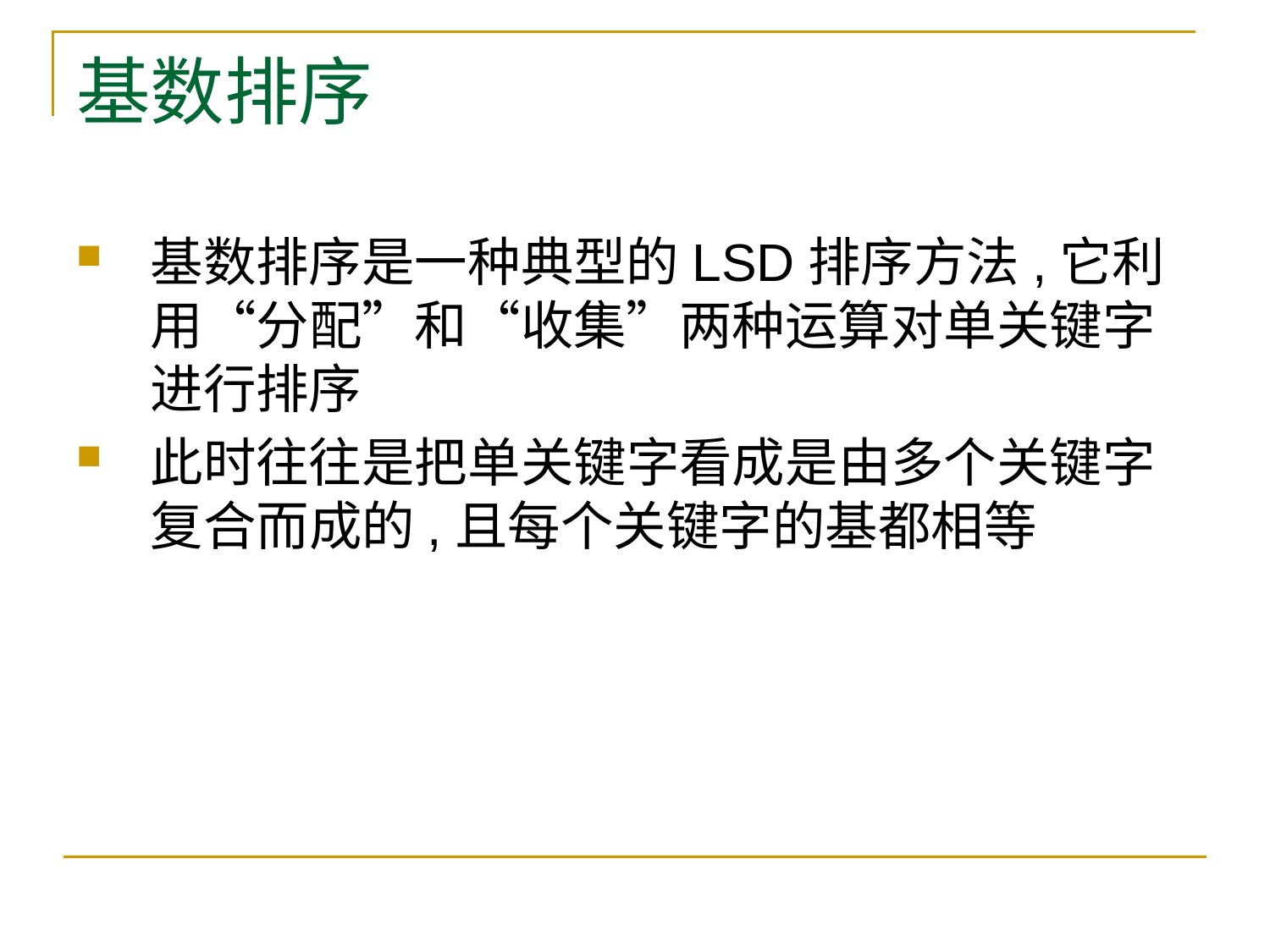

# 基数排序
基数排序是一种典型的LSD排序方法,它利用“分配”和“收集”两种运算对单关键字进行排序
此时往往是把单关键字看成是由多个关键字复合而成的,且每个关键字的基都相等